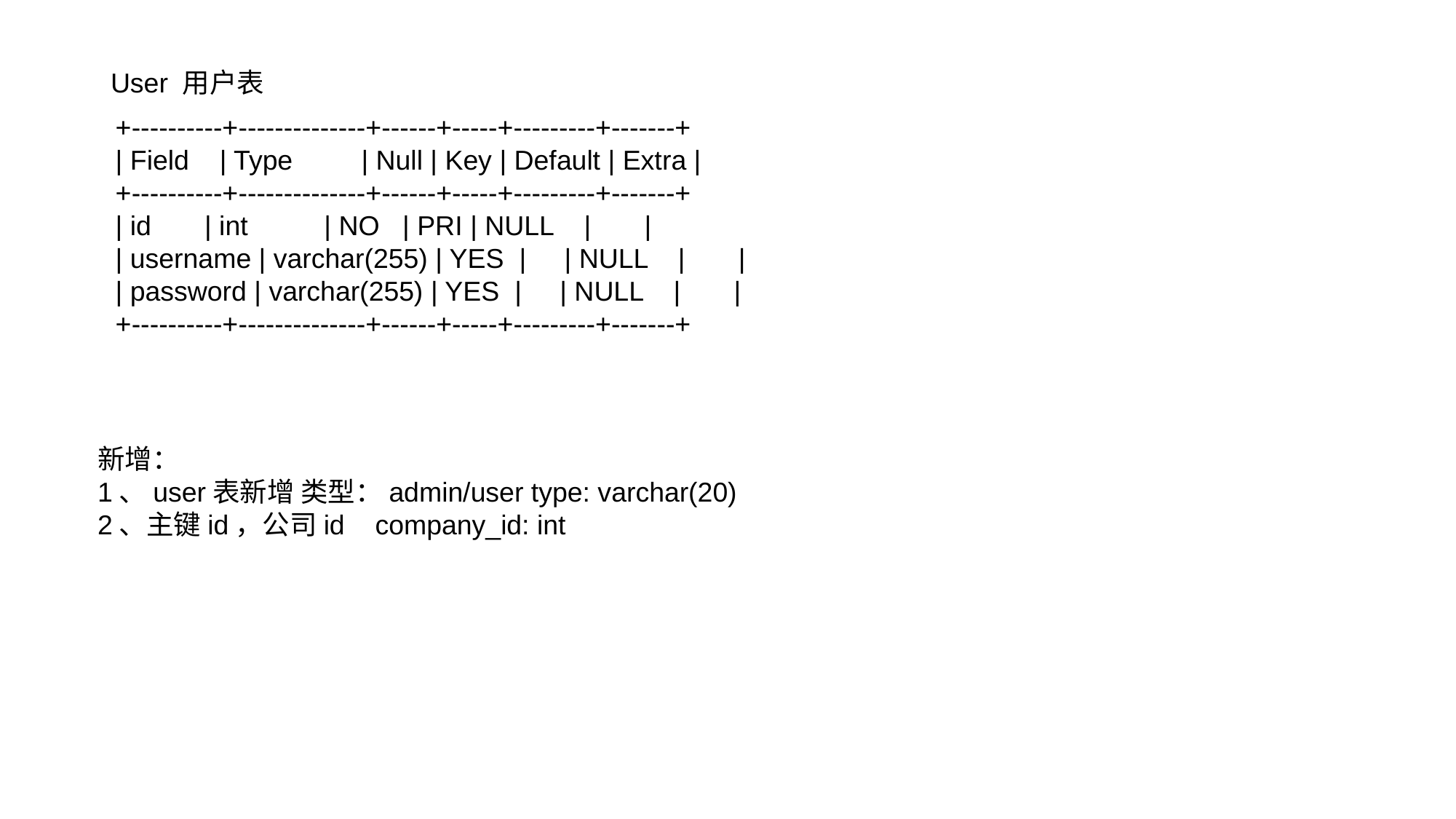

User 用户表
+----------+--------------+------+-----+---------+-------+
| Field    | Type         | Null | Key | Default | Extra |
+----------+--------------+------+-----+---------+-------+
| id       | int          | NO   | PRI | NULL    |       |
| username | varchar(255) | YES  |     | NULL    |       |
| password | varchar(255) | YES  |     | NULL    |       |
+----------+--------------+------+-----+---------+-------+

新增：
1、user表新增 类型：admin/user type: varchar(20)
2、主键id，公司id    company_id: int